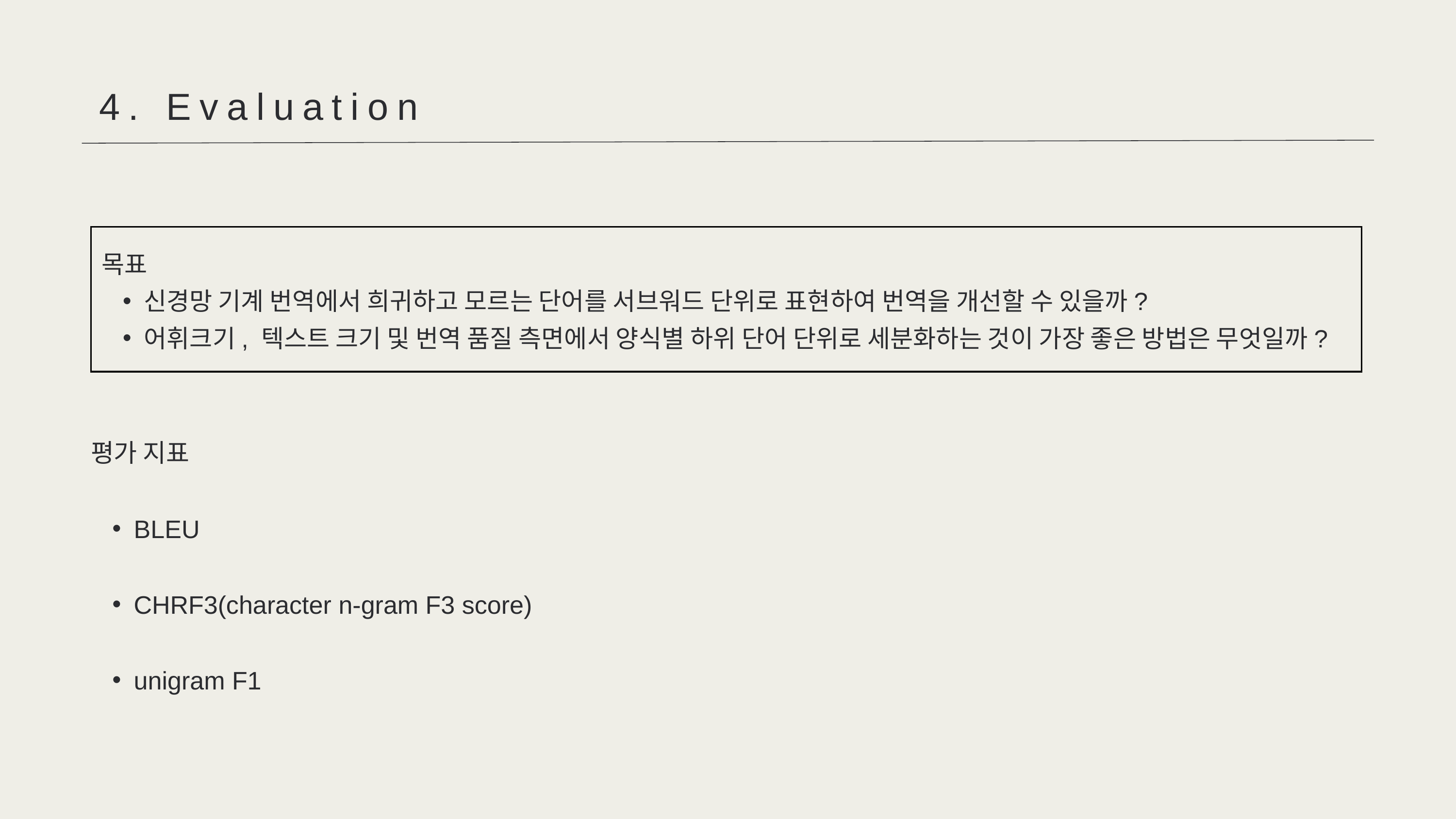

4. Evaluation

목표
신경망 기계 번역에서 희귀하고 모르는 단어를 서브워드 단위로 표현하여 번역을 개선할 수 있을까?
어휘크기, 텍스트 크기 및 번역 품질 측면에서 양식별 하위 단어 단위로 세분화하는 것이 가장 좋은 방법은 무엇일까?
평가 지표

BLEU

CHRF3(character n-gram F3 score)

unigram F1